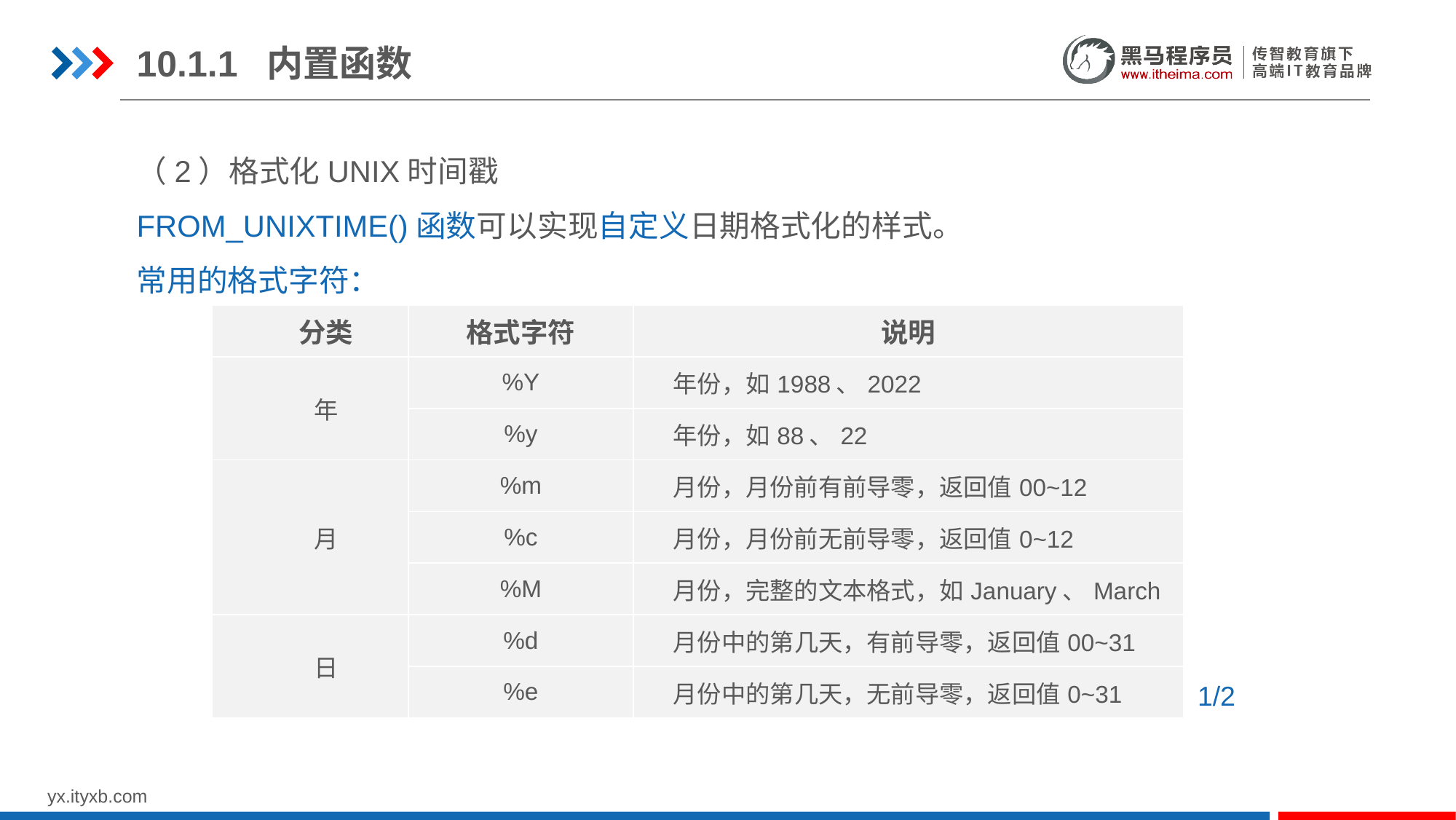

10.1.1  内置函数
（2）格式化UNIX时间戳
FROM_UNIXTIME()函数可以实现自定义日期格式化的样式。
常用的格式字符：
| 分类 | 格式字符 | 说明 |
| --- | --- | --- |
| 年 | %Y | 年份，如1988、2022 |
|  | %y | 年份，如88、22 |
| 月 | %m | 月份，月份前有前导零，返回值00~12 |
|  | %c | 月份，月份前无前导零，返回值0~12 |
|  | %M | 月份，完整的文本格式，如January、March |
| 日 | %d | 月份中的第几天，有前导零，返回值00~31 |
|  | %e | 月份中的第几天，无前导零，返回值0~31 |
1/2